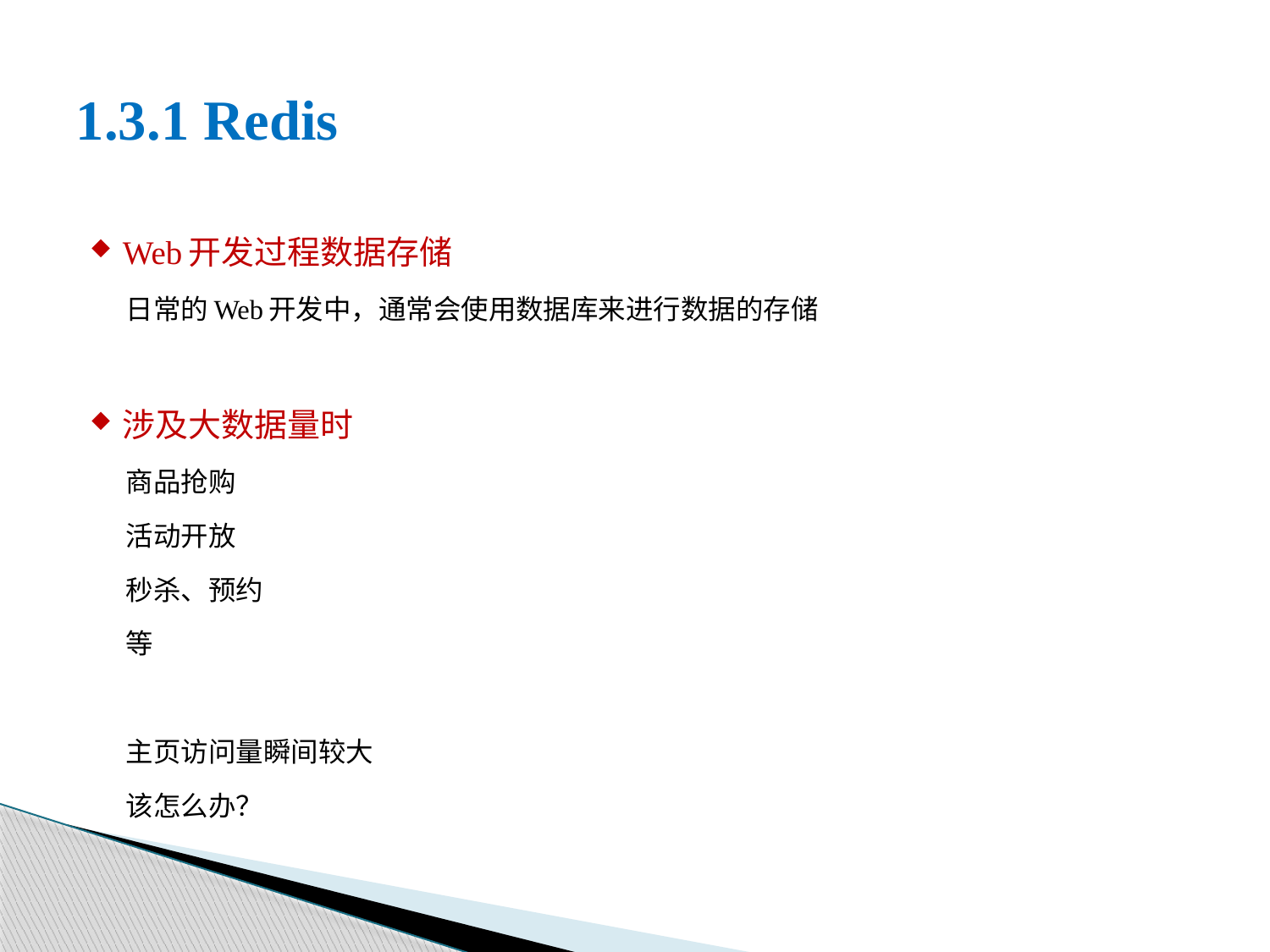

# 1.3.1 Redis
Web开发过程数据存储
日常的Web开发中，通常会使用数据库来进行数据的存储

涉及大数据量时
商品抢购
活动开放
秒杀、预约
等

主页访问量瞬间较大
该怎么办？